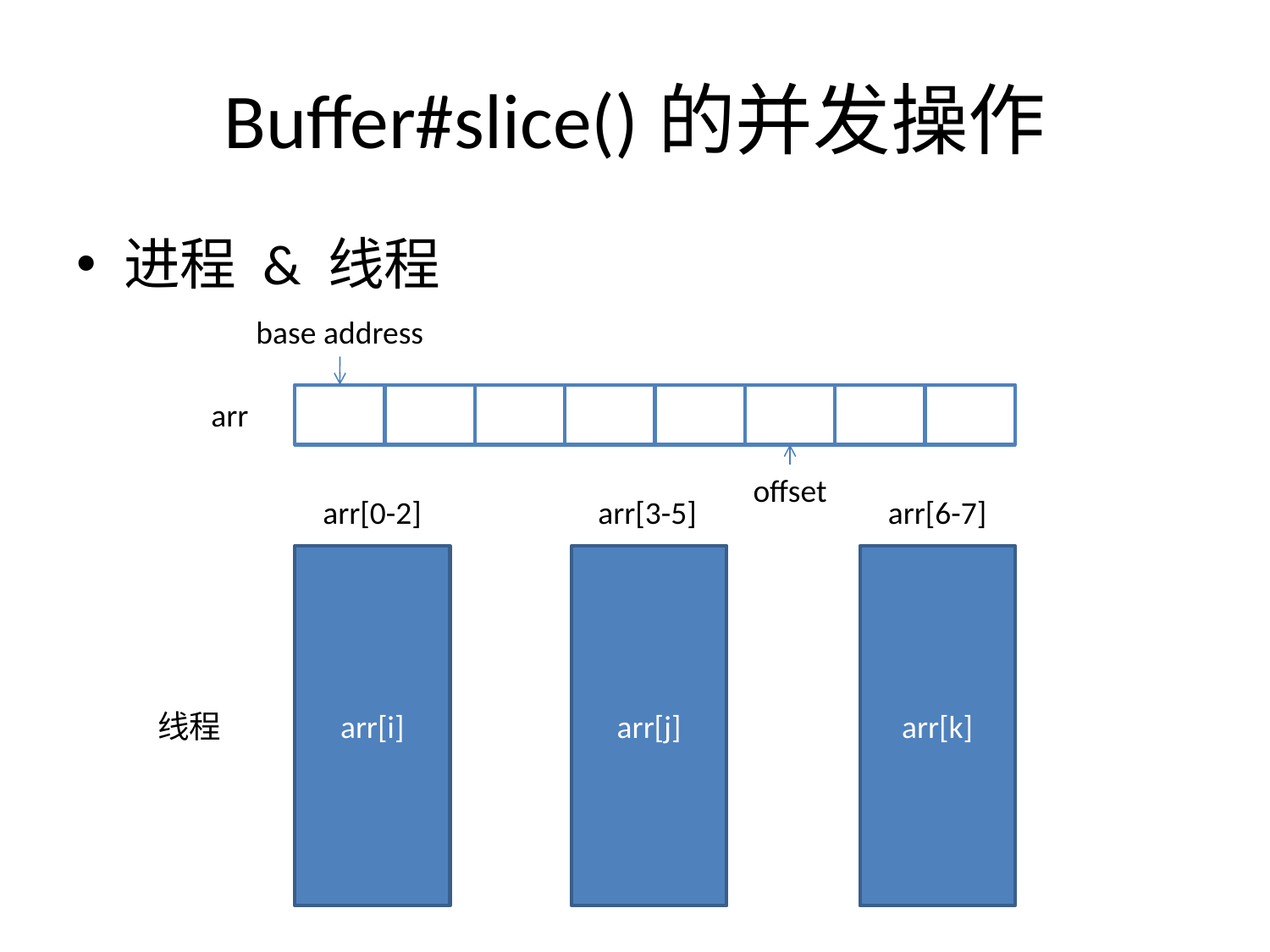

# Buffer#slice()的并发操作
进程 & 线程
base address

arr
offset
arr[0-2]
arr[3-5]
arr[6-7]
arr[i]
arr[j]
arr[k]
线程